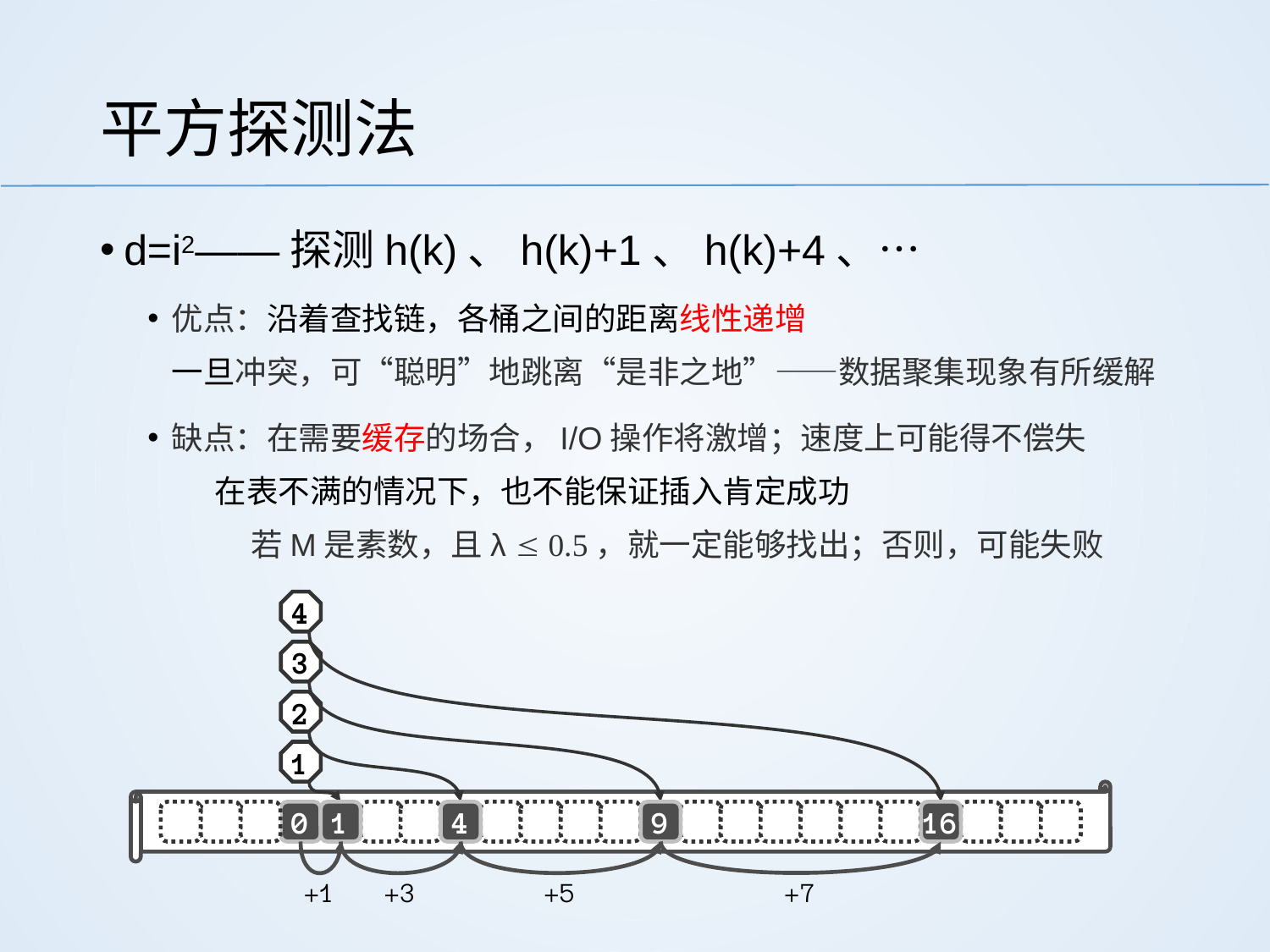

# 平方探测法
d=i2——探测h(k)、h(k)+1、h(k)+4、…
优点：沿着查找链，各桶之间的距离线性递增
一旦冲突，可“聪明”地跳离“是非之地”——数据聚集现象有所缓解
缺点：在需要缓存的场合，I/O操作将激增；速度上可能得不偿失
      在表不满的情况下，也不能保证插入肯定成功
           若M是素数，且λ ≤ 0.5，就一定能够找出；否则，可能失败

4
3
2
1

0
1

4

9

16

+1
+3
+5
+7
61